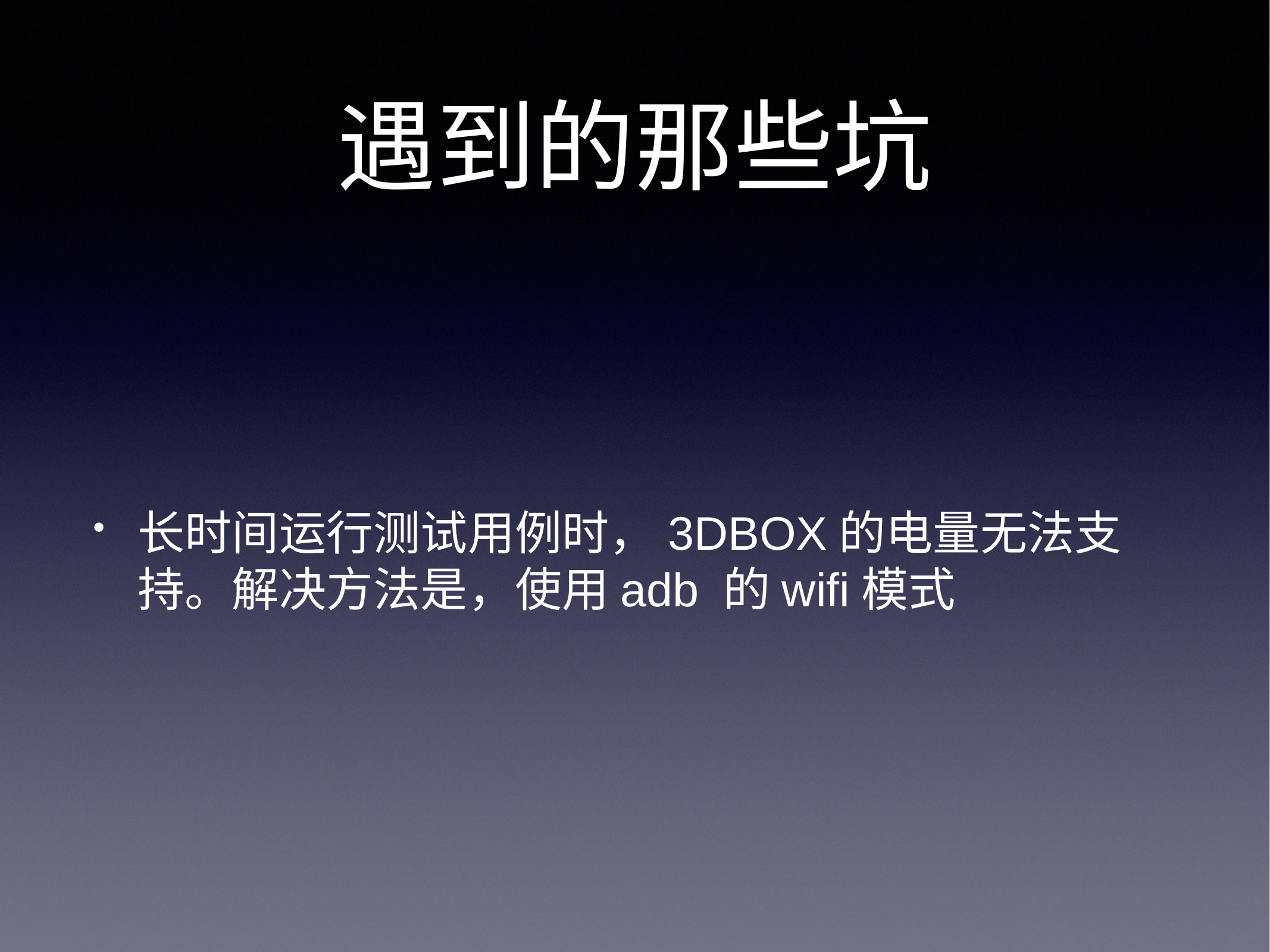

# 遇到的那些坑
长时间运行测试用例时，3DBOX的电量无法支持。解决方法是，使用adb 的wifi模式